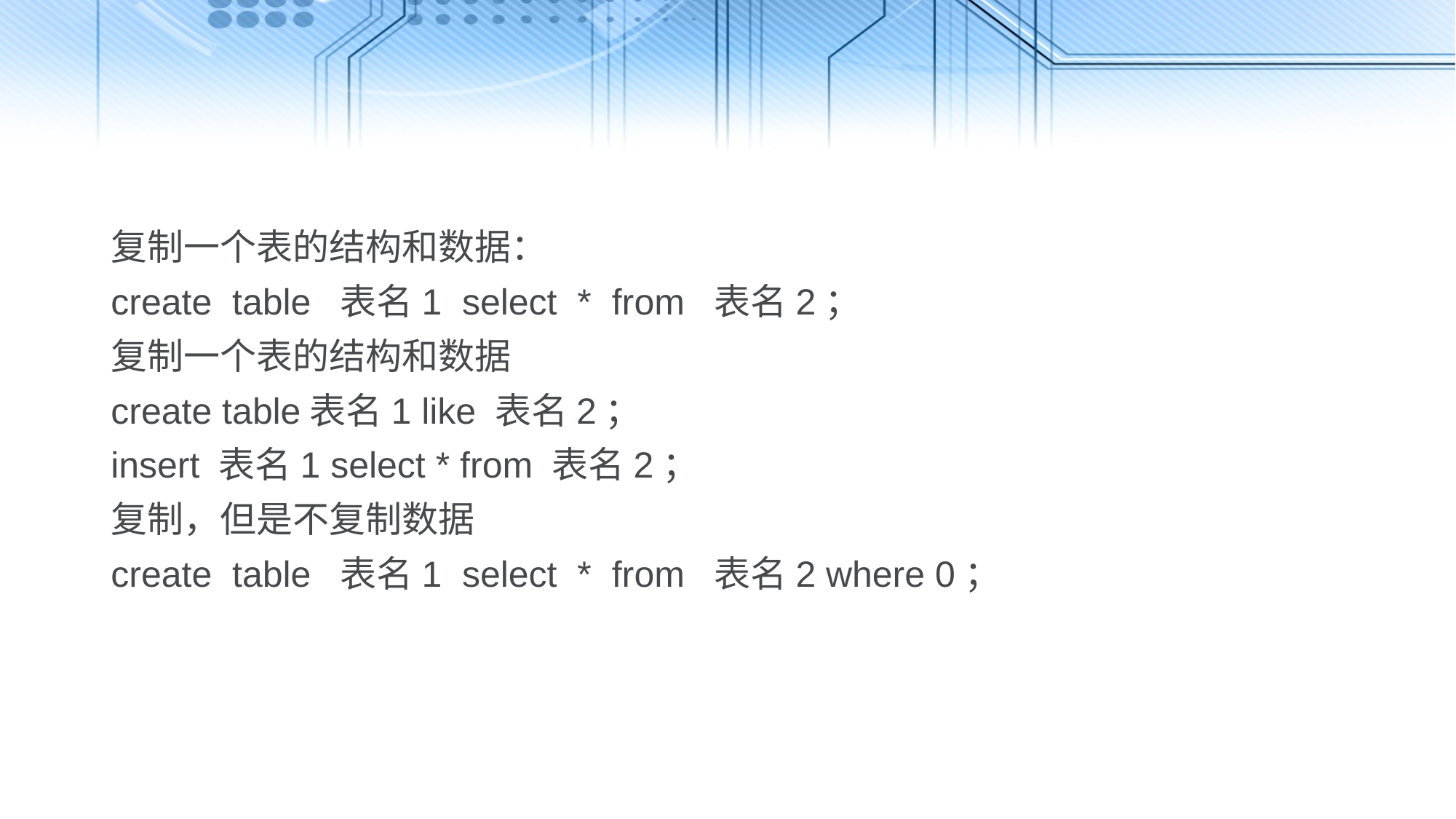

复制一个表的结构和数据：
create  table  表名1  select  *  from  表名2；
复制一个表的结构和数据
create table表名1 like 表名2；
insert 表名1 select * from 表名2；
复制，但是不复制数据
create  table  表名1  select  *  from  表名2 where 0；